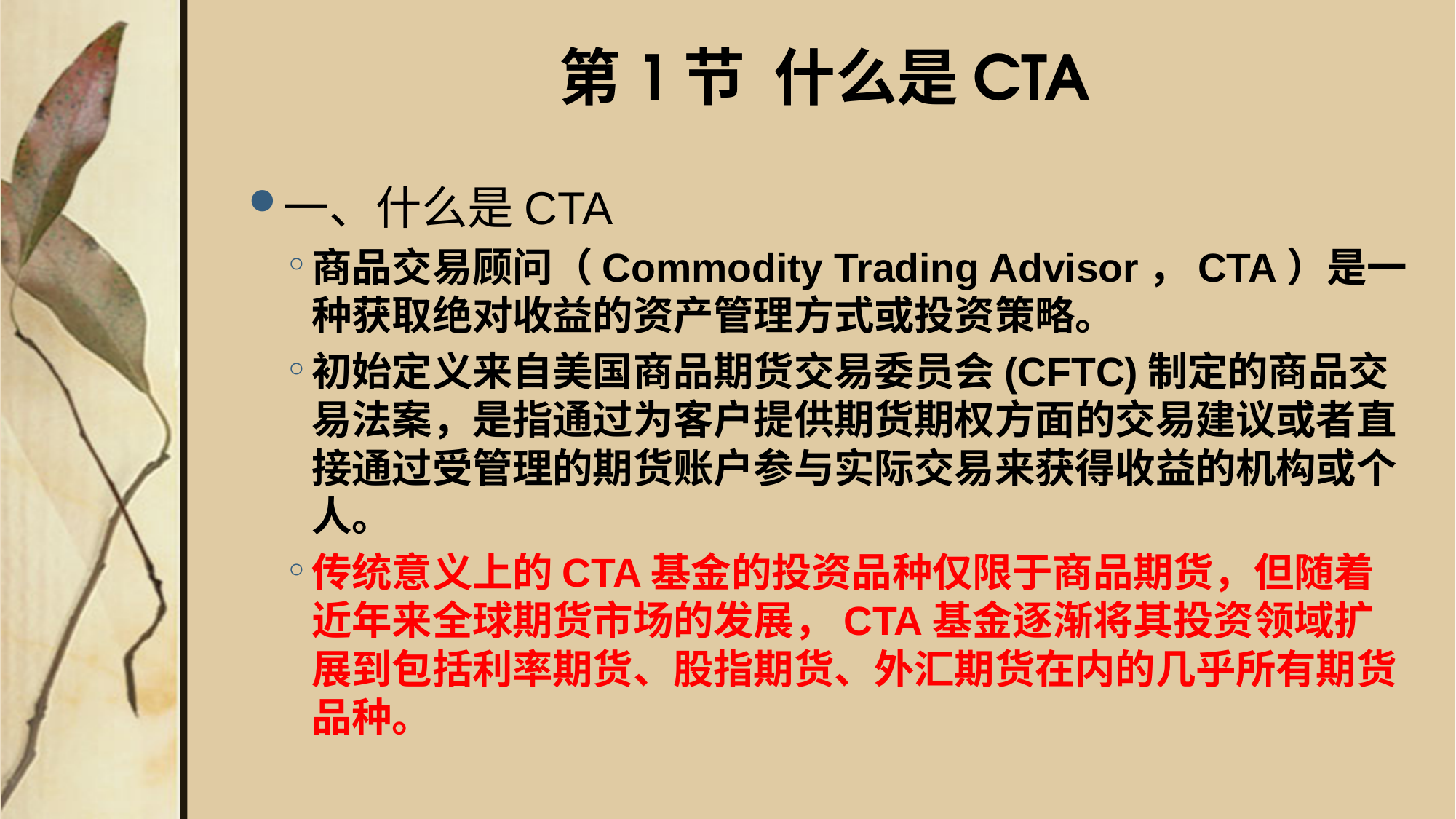

# 第1节  什么是CTA
一、什么是CTA
商品交易顾问（Commodity Trading Advisor，CTA）是一种获取绝对收益的资产管理方式或投资策略。
初始定义来自美国商品期货交易委员会(CFTC)制定的商品交易法案，是指通过为客户提供期货期权方面的交易建议或者直接通过受管理的期货账户参与实际交易来获得收益的机构或个人。
传统意义上的CTA基金的投资品种仅限于商品期货，但随着近年来全球期货市场的发展，CTA基金逐渐将其投资领域扩展到包括利率期货、股指期货、外汇期货在内的几乎所有期货品种。